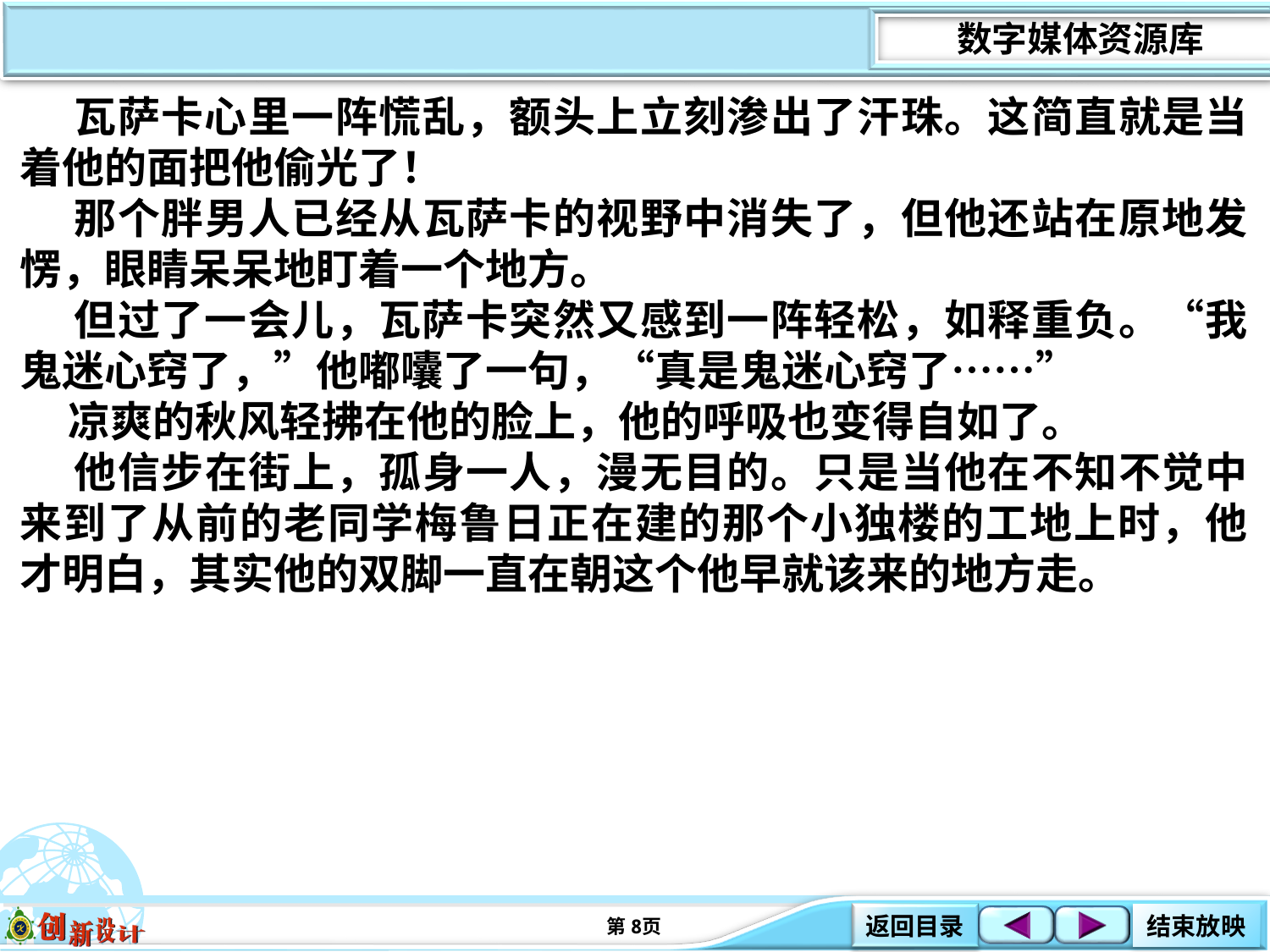

瓦萨卡心里一阵慌乱，额头上立刻渗出了汗珠。这简直就是当着他的面把他偷光了！
    那个胖男人已经从瓦萨卡的视野中消失了，但他还站在原地发愣，眼睛呆呆地盯着一个地方。
    但过了一会儿，瓦萨卡突然又感到一阵轻松，如释重负。“我鬼迷心窍了，”他嘟囔了一句，“真是鬼迷心窍了……”
    凉爽的秋风轻拂在他的脸上，他的呼吸也变得自如了。
    他信步在街上，孤身一人，漫无目的。只是当他在不知不觉中来到了从前的老同学梅鲁日正在建的那个小独楼的工地上时，他才明白，其实他的双脚一直在朝这个他早就该来的地方走。